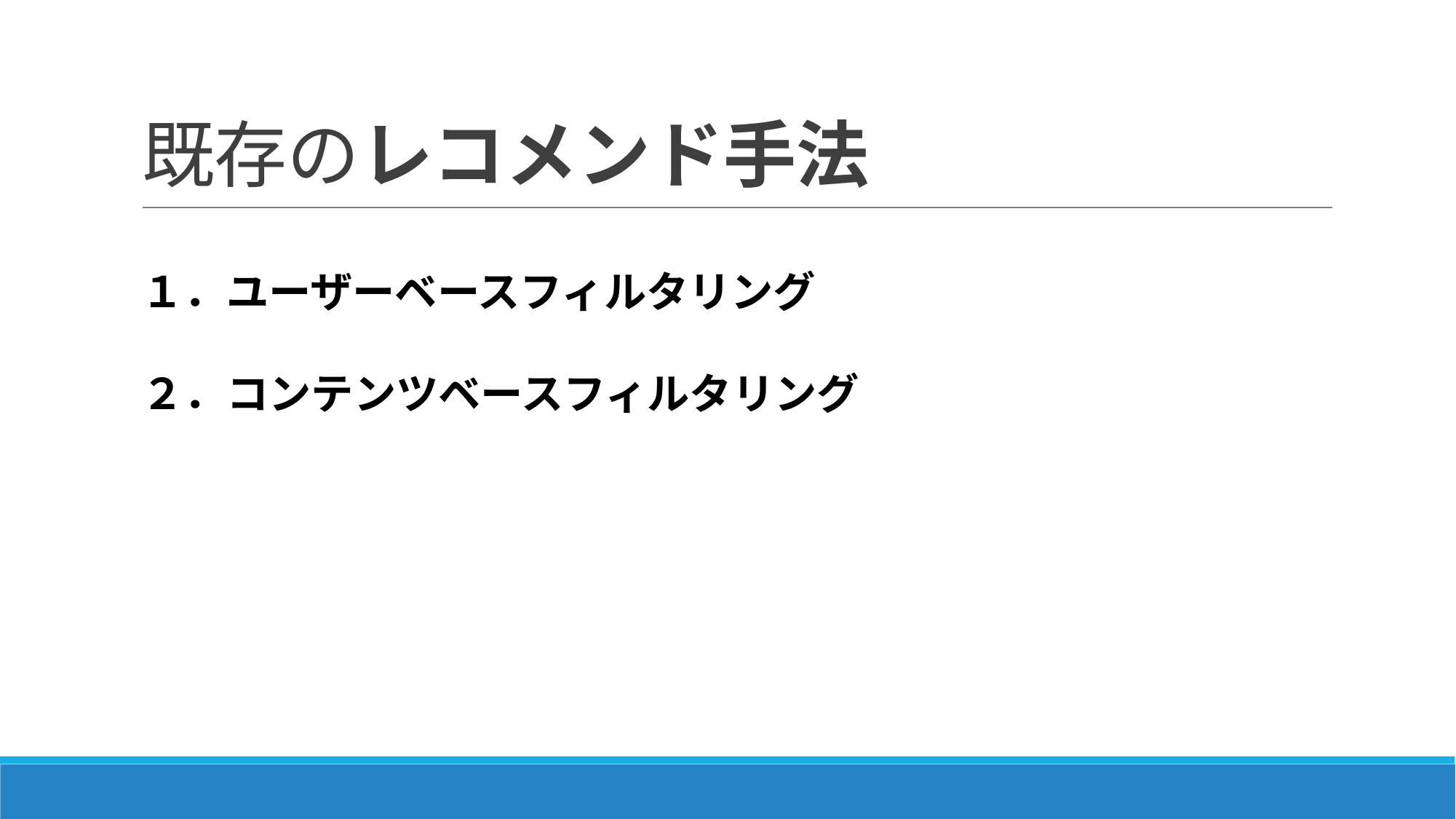

# 既存のレコメンド手法

１．ユーザーベースフィルタリング

２．コンテンツベースフィルタリング

15